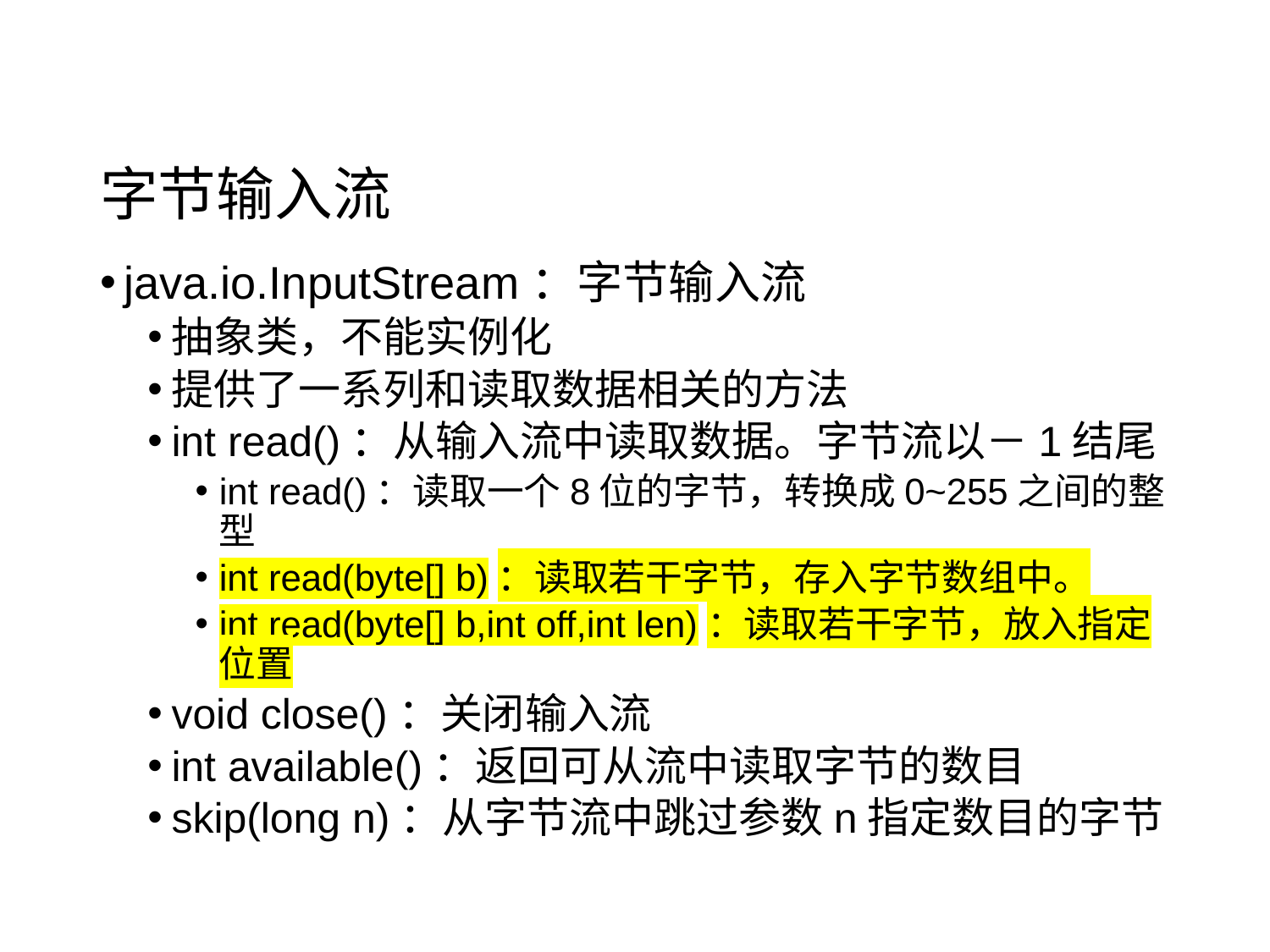

# 字节输入流
java.io.InputStream：字节输入流
抽象类，不能实例化
提供了一系列和读取数据相关的方法
int read()：从输入流中读取数据。字节流以－1结尾
int read()：读取一个8位的字节，转换成0~255之间的整型
int read(byte[] b)：读取若干字节，存入字节数组中。
int read(byte[] b,int off,int len)：读取若干字节，放入指定位置
void close()：关闭输入流
int available()：返回可从流中读取字节的数目
skip(long n)：从字节流中跳过参数n指定数目的字节